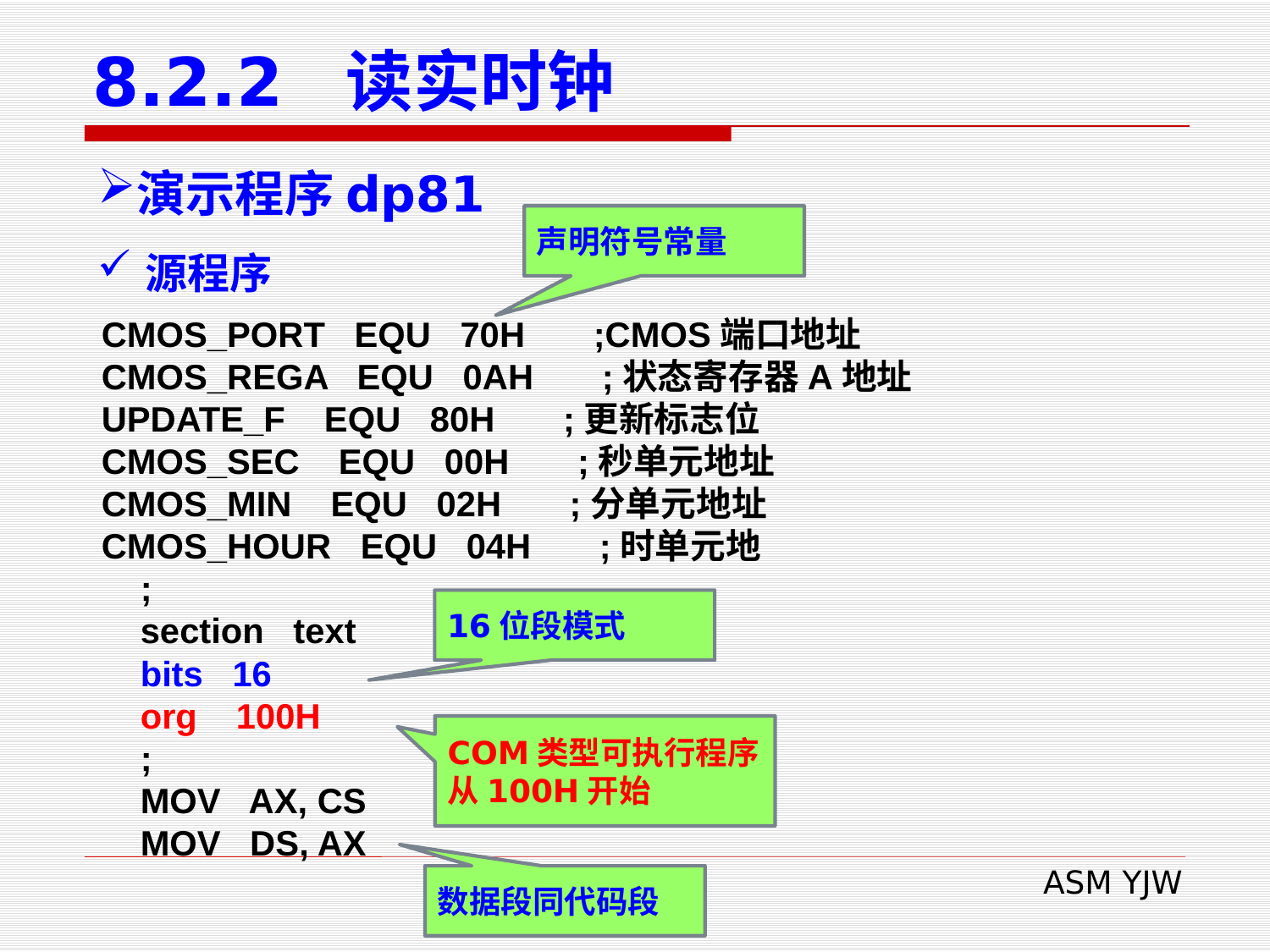

# 8.2.2  读实时钟
演示程序dp81
声明符号常量
源程序
CMOS_PORT   EQU   70H       ;CMOS端口地址
CMOS_REGA   EQU   0AH       ;状态寄存器A地址
UPDATE_F    EQU   80H       ;更新标志位
CMOS_SEC    EQU   00H       ;秒单元地址
CMOS_MIN    EQU   02H       ;分单元地址
CMOS_HOUR   EQU   04H       ;时单元地
    ;
    section   text
    bits   16
    org    100H
    ;
    MOV   AX, CS
    MOV   DS, AX
16位段模式
COM类型可执行程序
从100H开始
数据段同代码段